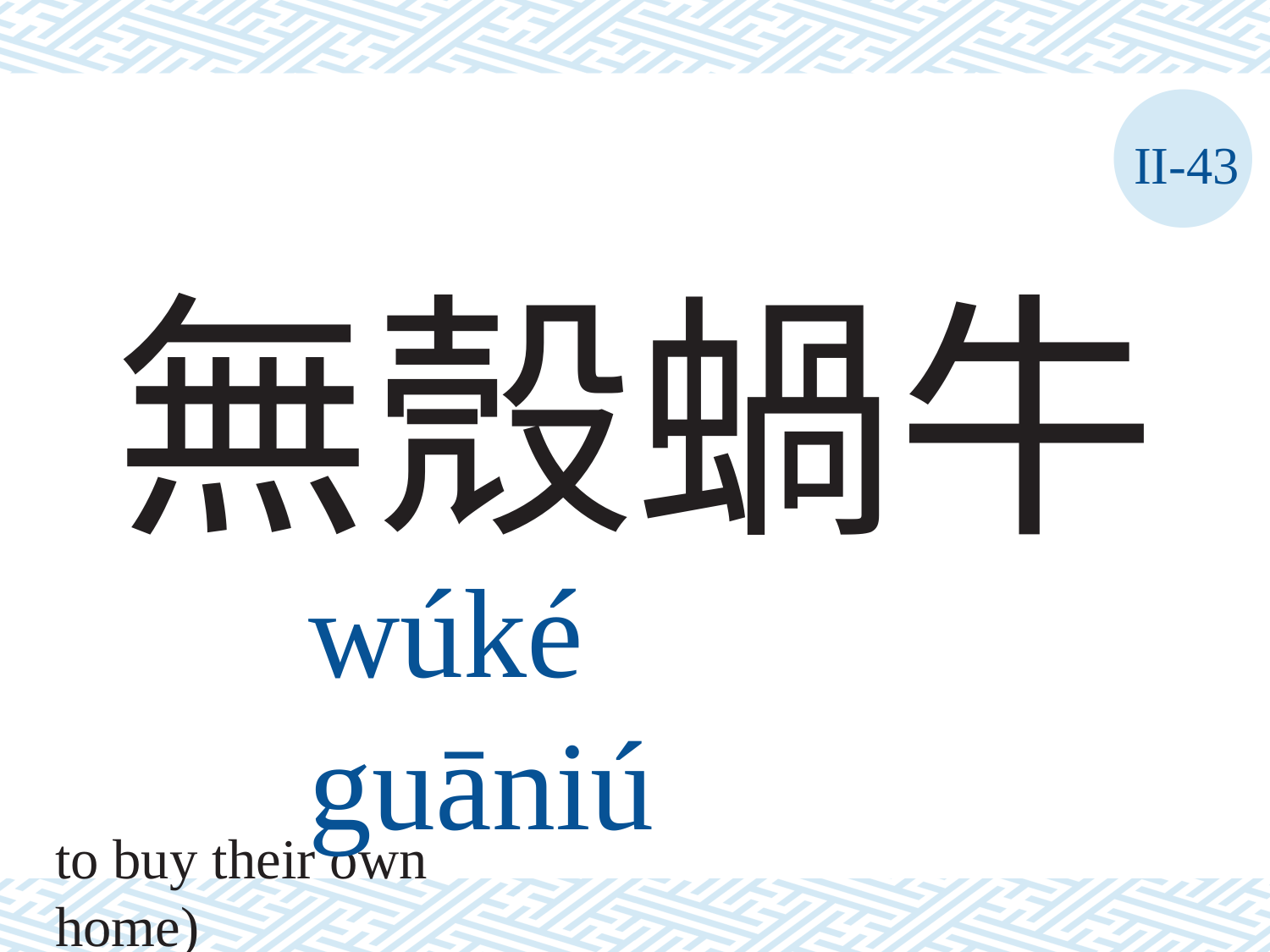

II-43
無殼蝸牛
wúké	guāniú
"snails without shells" (people who cannot aﬀord
to buy their own home)